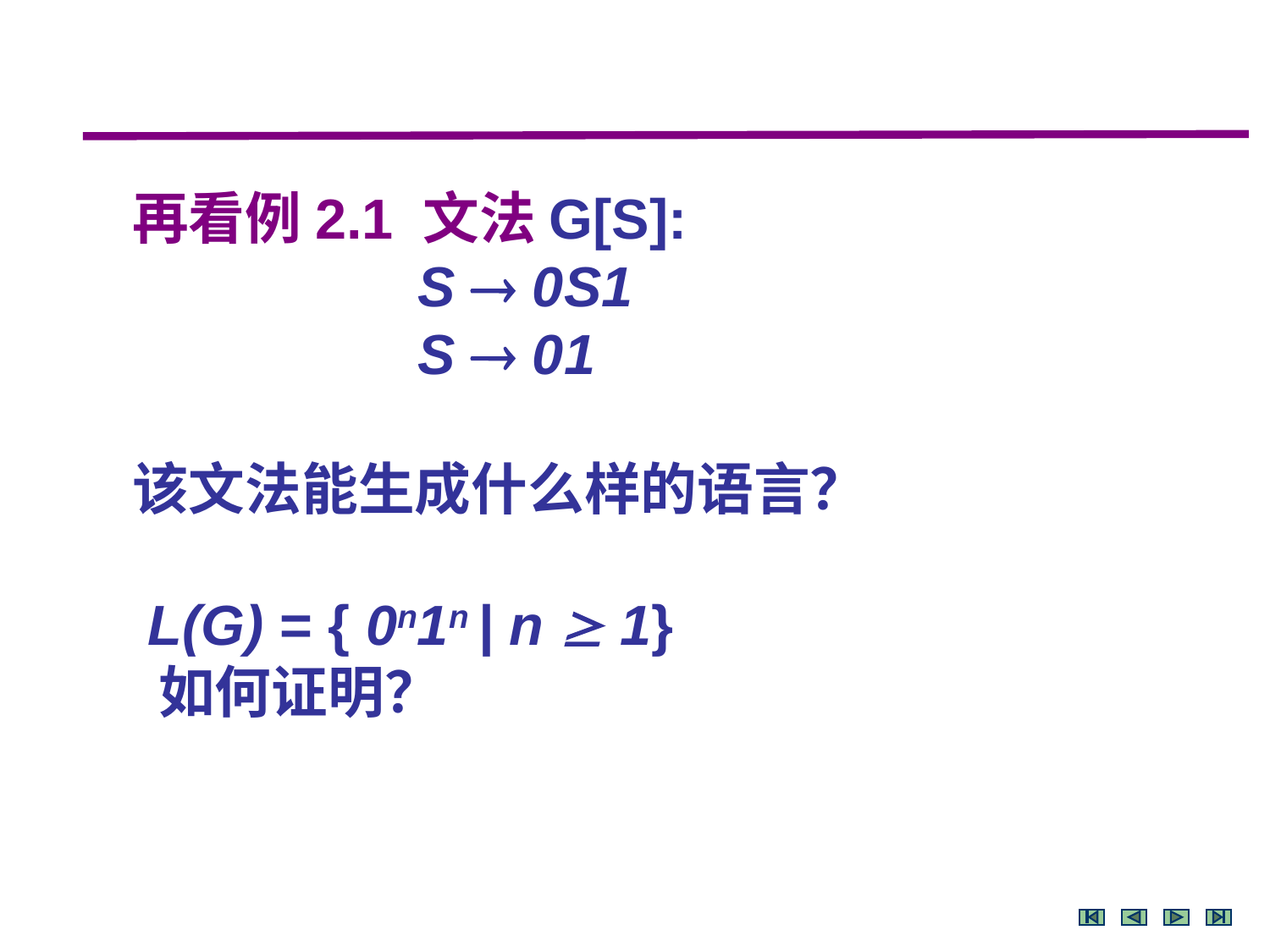

再看例2.1 文法G[S]:
		  S → 0S1
	  	  S → 01

该文法能生成什么样的语言？

 L(G) = { 0n1n | n ≥ 1}
 如何证明？